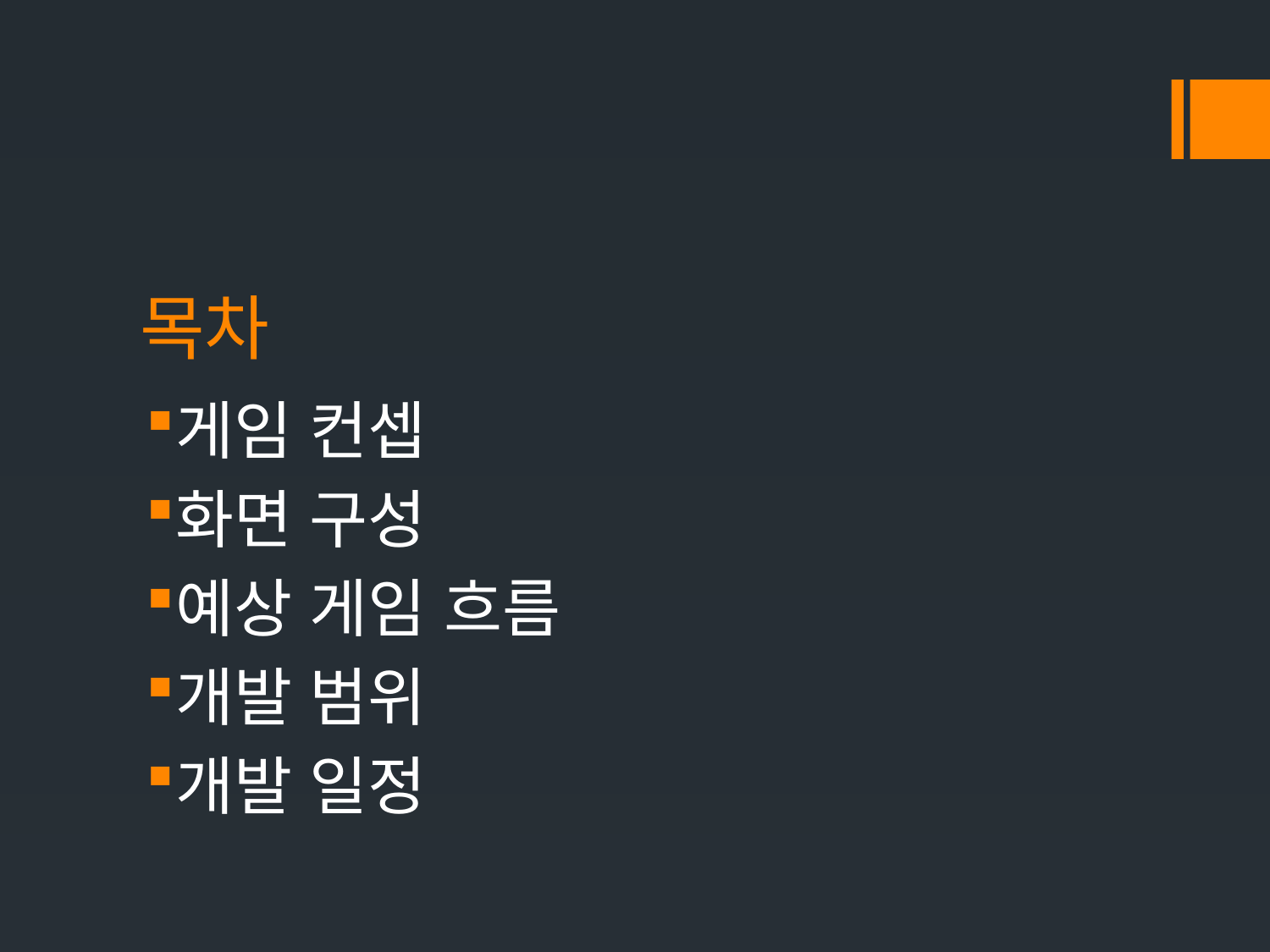

# 목차
게임 컨셉
화면 구성
예상 게임 흐름
개발 범위
개발 일정